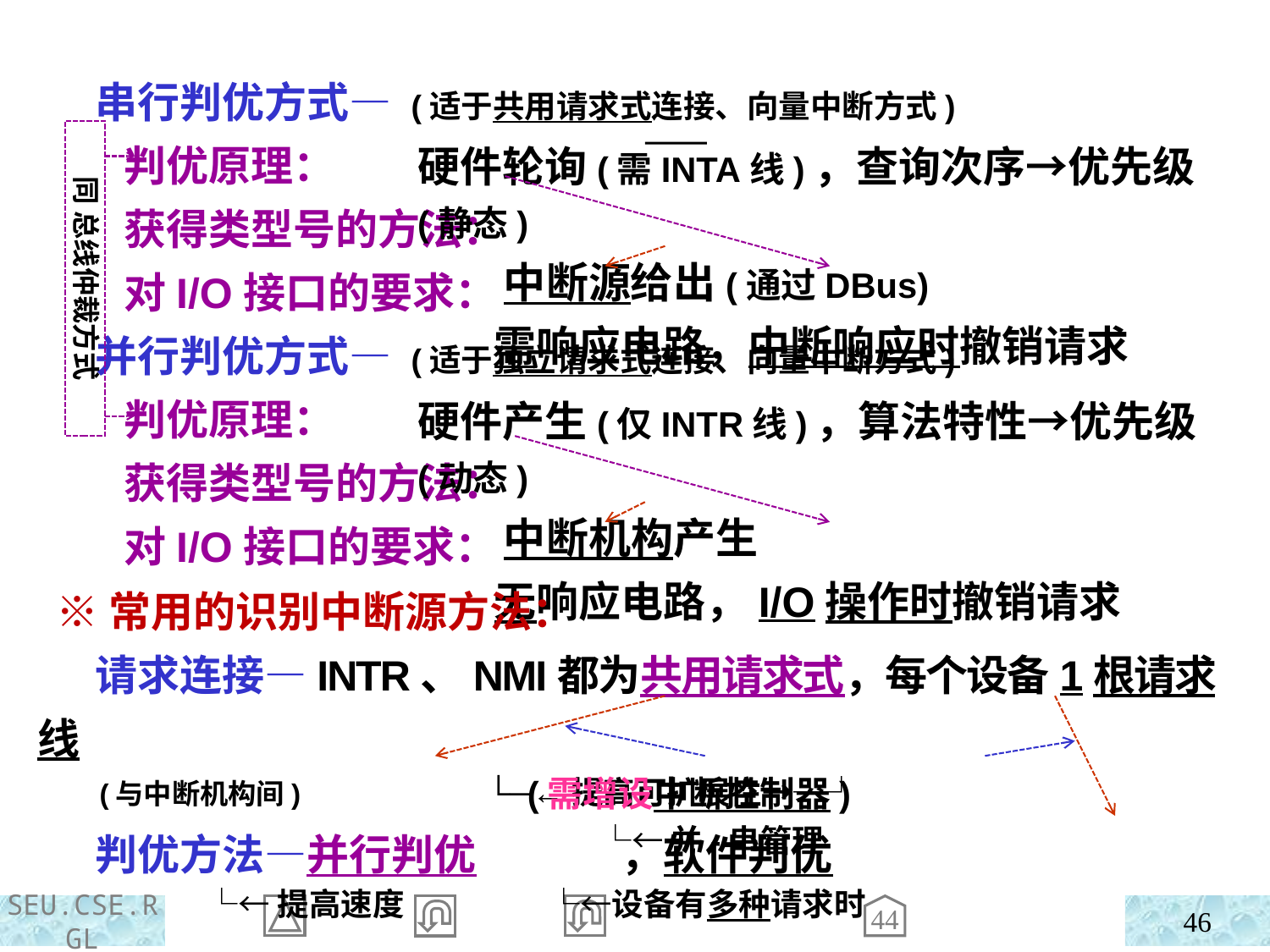

串行判优方式— (适于共用请求式连接、向量中断方式)
        判优原理：
        获得类型号的方法：
        对I/O接口的要求：
     并行判优方式— (适于独立请求式连接、向量中断方式)
        判优原理：
        获得类型号的方法：
        对I/O接口的要求：
同 总线仲裁方式
硬件轮询(需INTA线)，查询次序→优先级(静态)
        中断源给出(通过DBus)
       需响应电路，中断响应时撤销请求

硬件产生(仅INTR线)，算法特性→优先级(动态)
        中断机构产生
       无响应电路，I/O操作时撤销请求
  ※常用的识别中断源方法：
     请求连接—INTR、NMI都为共用请求式，每个设备1根请求线
       (与中断机构间)                     └─←提高可扩展性→─┘
     判优方法—并行判优                  ，软件判优
                     └←提高速度                    └←设备有多种请求时
(需增设中断控制器)
          └←并-串管理

44

46